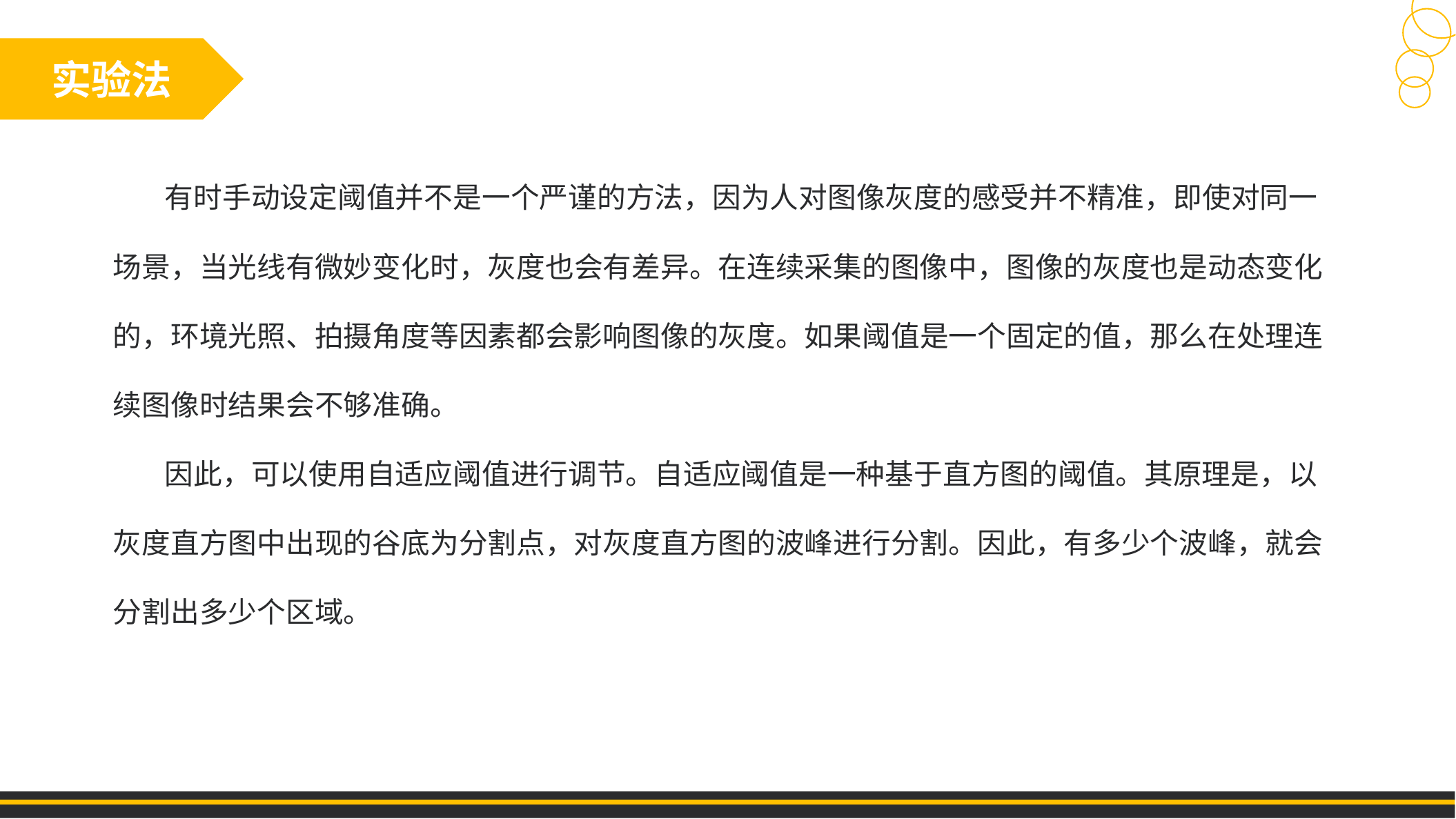

实验法
有时手动设定阈值并不是一个严谨的方法，因为人对图像灰度的感受并不精准，即使对同一场景，当光线有微妙变化时，灰度也会有差异。在连续采集的图像中，图像的灰度也是动态变化的，环境光照、拍摄角度等因素都会影响图像的灰度。如果阈值是一个固定的值，那么在处理连续图像时结果会不够准确。
因此，可以使用自适应阈值进行调节。自适应阈值是一种基于直方图的阈值。其原理是，以灰度直方图中出现的谷底为分割点，对灰度直方图的波峰进行分割。因此，有多少个波峰，就会分割出多少个区域。